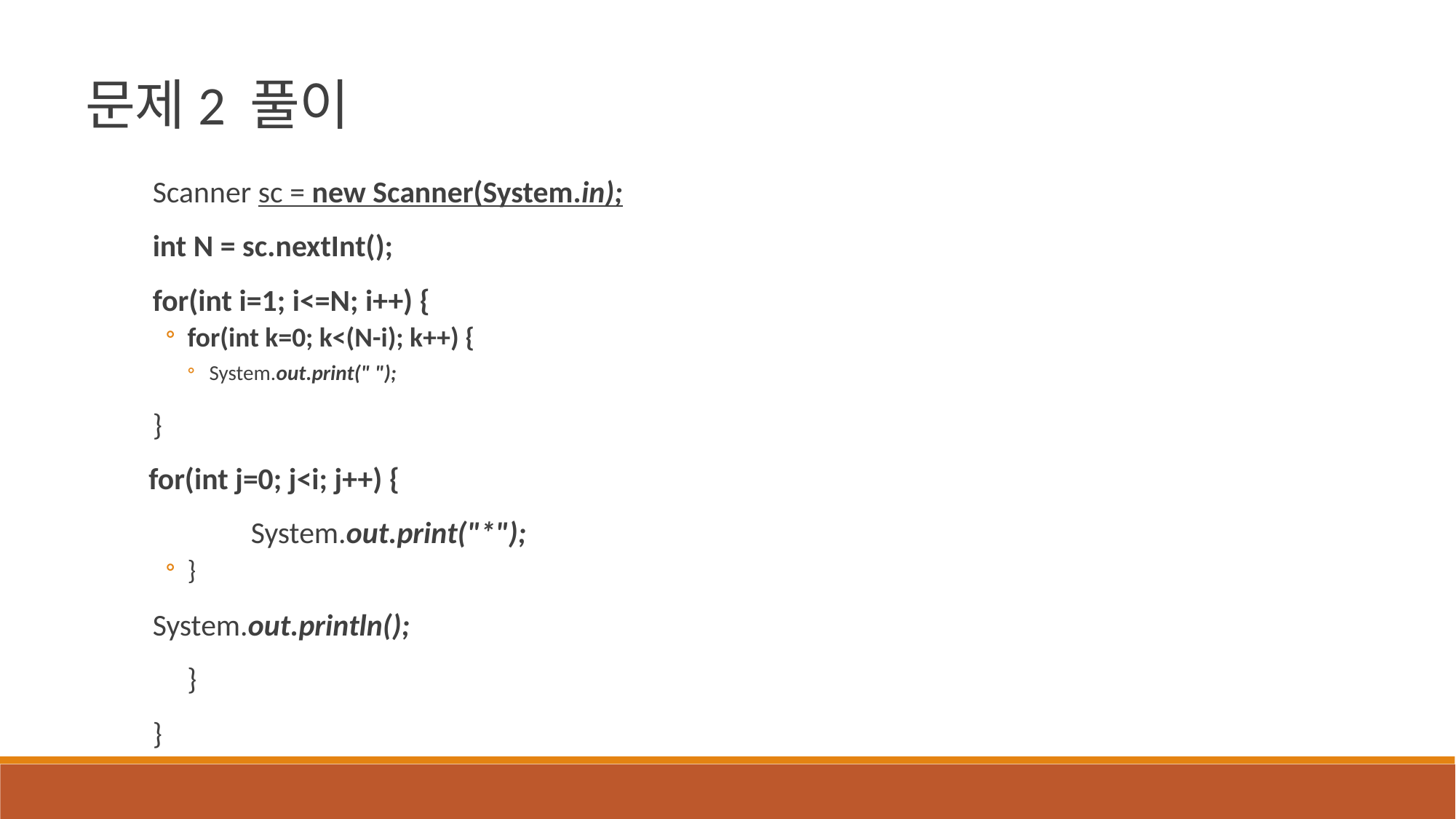

문제2 풀이
Scanner sc = new Scanner(System.in);
int N = sc.nextInt();
for(int i=1; i<=N; i++) {
for(int k=0; k<(N-i); k++) {
System.out.print(" ");
}
 for(int j=0; j<i; j++) {
	System.out.print("*");
}
System.out.println();
     }
}